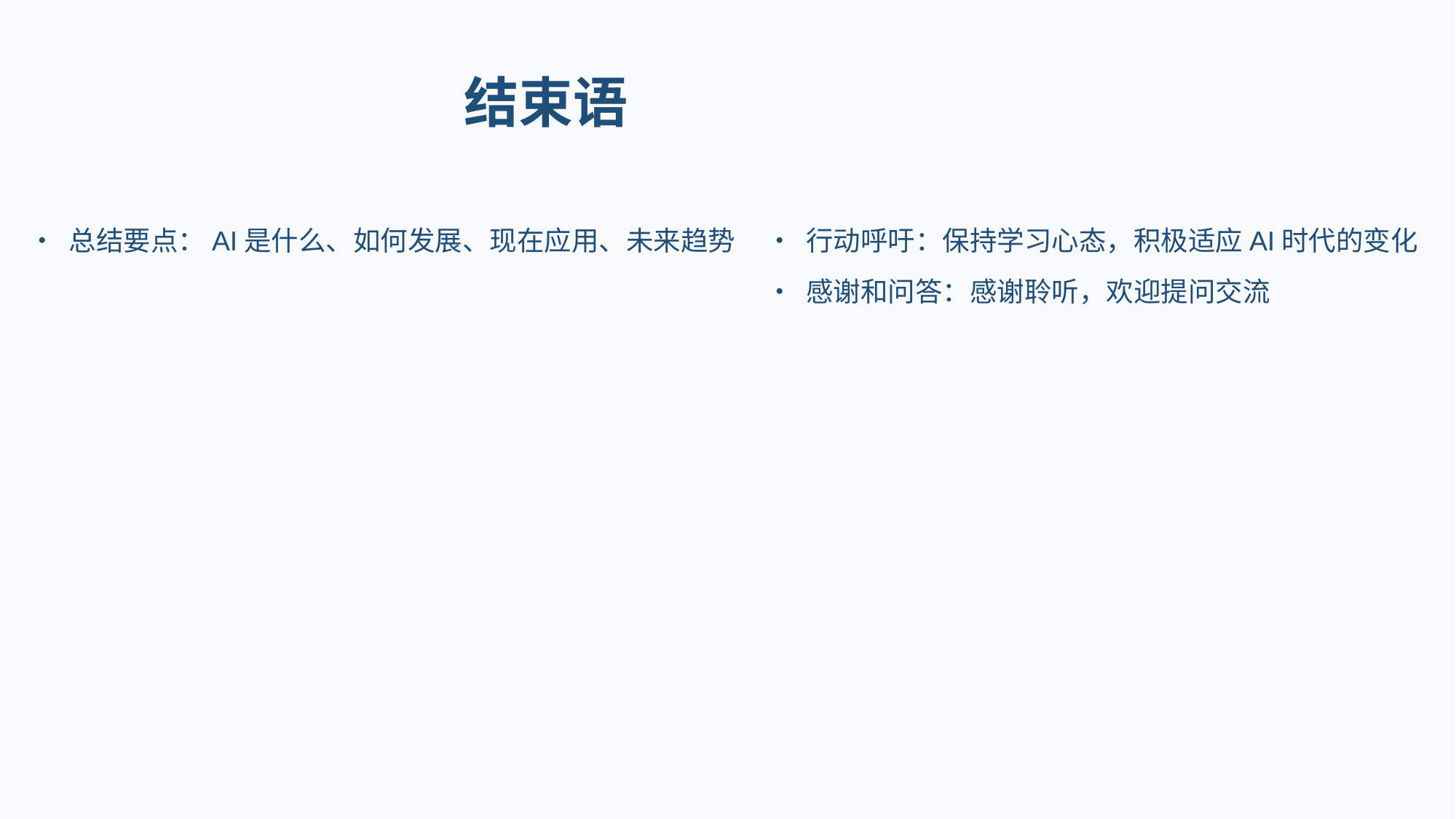

# 结束语

• 总结要点：AI是什么、如何发展、现在应用、未来趋势
• 行动呼吁：保持学习心态，积极适应AI时代的变化
• 感谢和问答：感谢聆听，欢迎提问交流